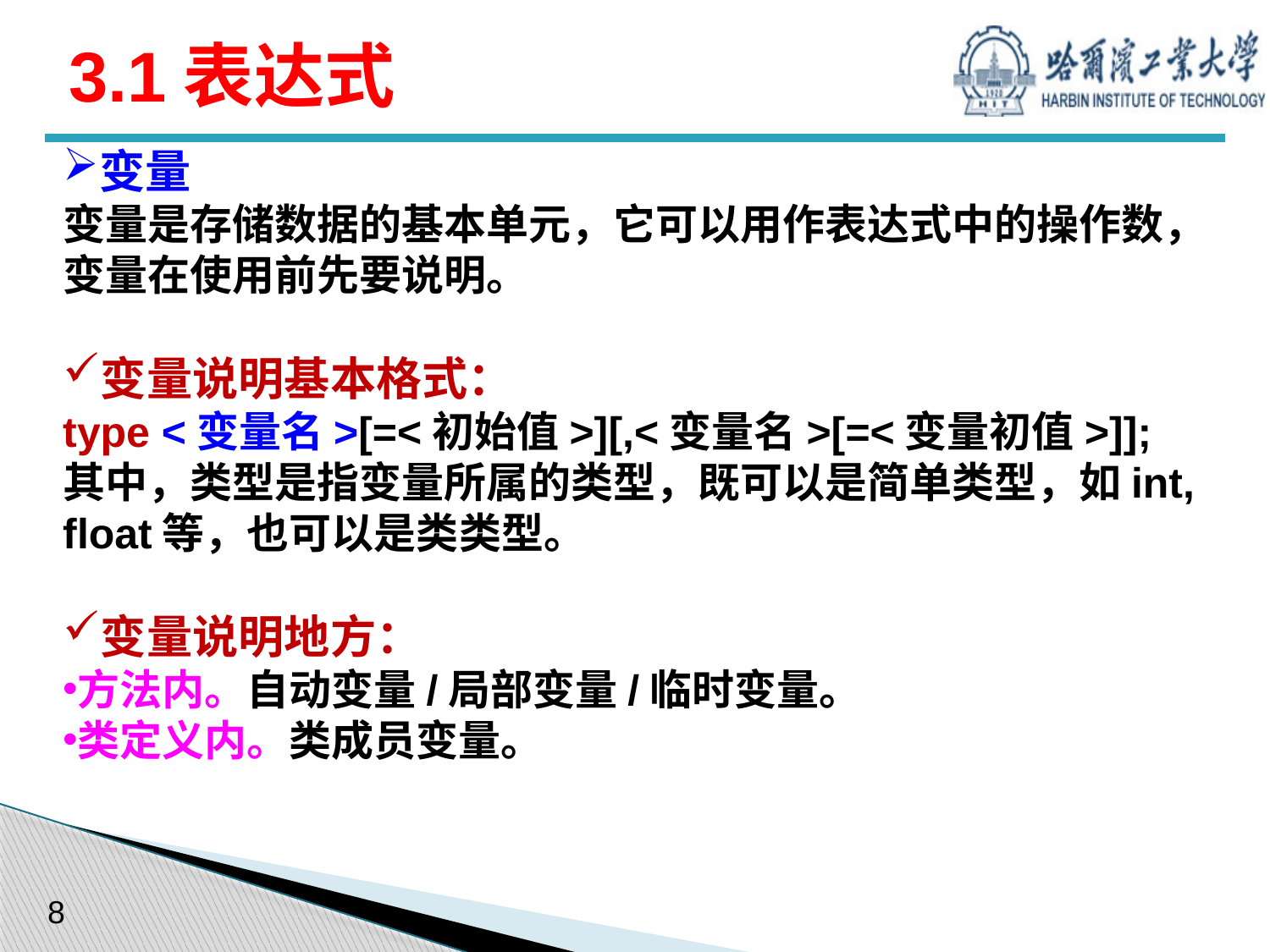

# 3.1表达式
变量
变量是存储数据的基本单元，它可以用作表达式中的操作数，变量在使用前先要说明。

变量说明基本格式：
type <变量名>[=<初始值>][,<变量名>[=<变量初值>]];
其中，类型是指变量所属的类型，既可以是简单类型，如int, float等，也可以是类类型。

变量说明地方：
方法内。自动变量/局部变量/临时变量。
类定义内。类成员变量。